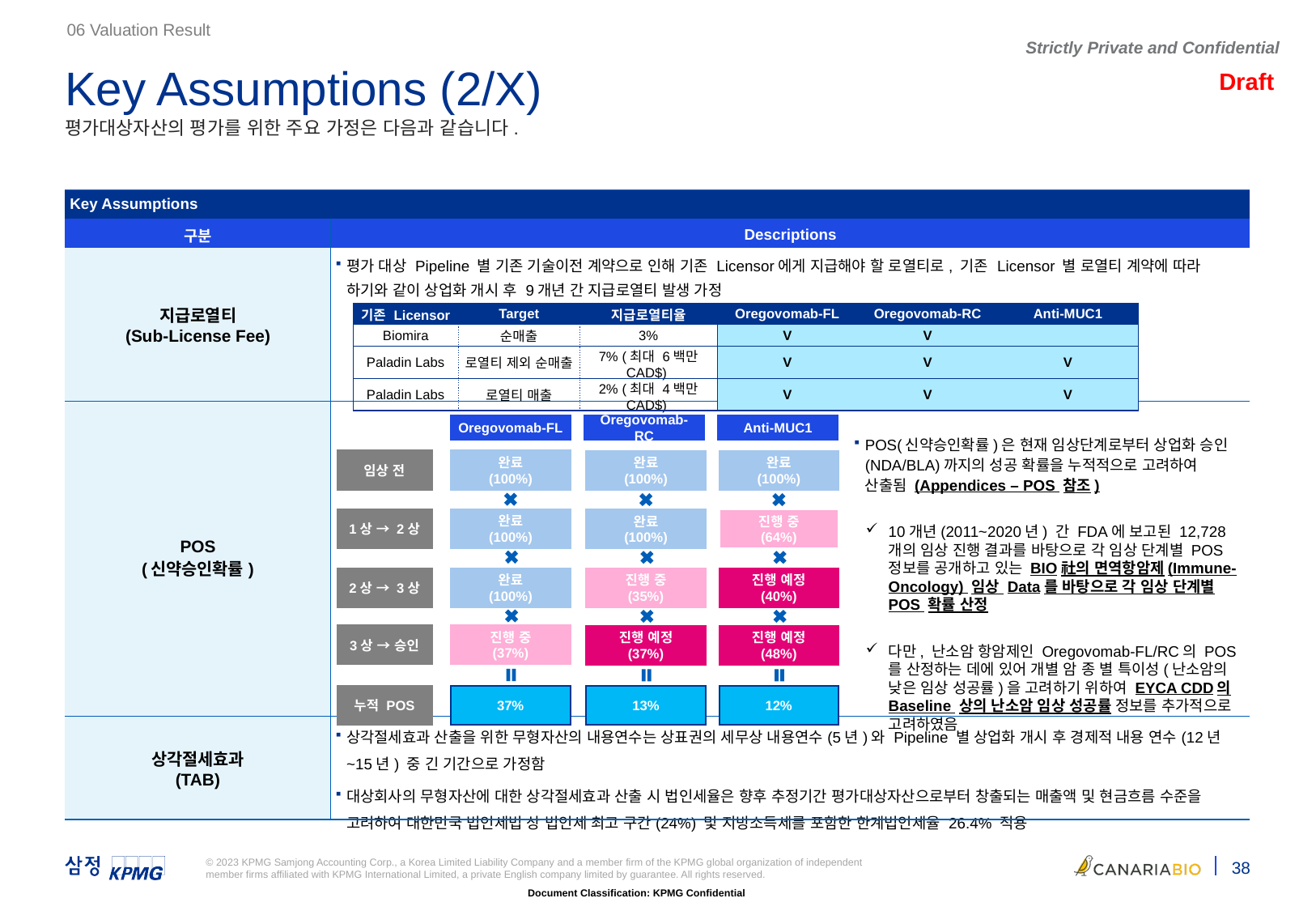

06 Valuation Result

Key Assumptions (2/X)
평가대상자산의 평가를 위한 주요 가정은 다음과 같습니다.
| Key Assumptions |  |
| --- | --- |
| 구분 | Descriptions |
| 지급로열티 (Sub-License Fee) | 평가 대상 Pipeline 별 기존 기술이전 계약으로 인해 기존 Licensor에게 지급해야 할 로열티로, 기존 Licensor 별 로열티 계약에 따라 하기와 같이 상업화 개시 후 9개년 간 지급로열티 발생 가정 |
| POS (신약승인확률) |  |
| 상각절세효과 (TAB) | 상각절세효과 산출을 위한 무형자산의 내용연수는 상표권의 세무상 내용연수(5년)와 Pipeline 별 상업화 개시 후 경제적 내용 연수(12년~15년) 중 긴 기간으로 가정함 대상회사의 무형자산에 대한 상각절세효과 산출 시 법인세율은 향후 추정기간 평가대상자산으로부터 창출되는 매출액 및 현금흐름 수준을 고려하여 대한민국 법인세법 상 법인세 최고 구간(24%) 및 지방소득세를 포함한 한계법인세율 26.4% 적용 |
| 기존 Licensor | Target | 지급로열티율 | Oregovomab-FL | Oregovomab-RC | Anti-MUC1 |
| --- | --- | --- | --- | --- | --- |
| Biomira | 순매출 | 3% | V | V |  |
| Paladin Labs | 로열티 제외 순매출 | 7% (최대 6백만 CAD$) | V | V | V |
| Paladin Labs | 로열티 매출 | 2% (최대 4백만 CAD$) | V | V | V |
Oregovomab-FL
Oregovomab-RC
Anti-MUC1
POS(신약승인확률)은 현재 임상단계로부터 상업화 승인(NDA/BLA)까지의 성공 확률을 누적적으로 고려하여 산출됨 (Appendices – POS 참조)

10개년(2011~2020년) 간 FDA에 보고된 12,728개의 임상 진행 결과를 바탕으로 각 임상 단계별 POS 정보를 공개하고 있는 BIO社의 면역항암제(Immune-Oncology) 임상 Data를 바탕으로 각 임상 단계별 POS 확률 산정

다만, 난소암 항암제인 Oregovomab-FL/RC의 POS를 산정하는 데에 있어 개별 암 종 별 특이성(난소암의 낮은 임상 성공률)을 고려하기 위하여 EYCA CDD의 Baseline 상의 난소암 임상 성공률 정보를 추가적으로 고려하였음
임상 전
완료
(100%)
완료
(100%)
완료
(100%)

1상 → 2상
완료
(100%)
완료
(100%)
진행 중
(64%)

2상 → 3상
완료
(100%)
진행 중
(35%)
진행 예정
(40%)

3상 → 승인
진행 중
(37%)
진행 예정
(37%)
진행 예정
(48%)

누적 POS
37%
13%
12%